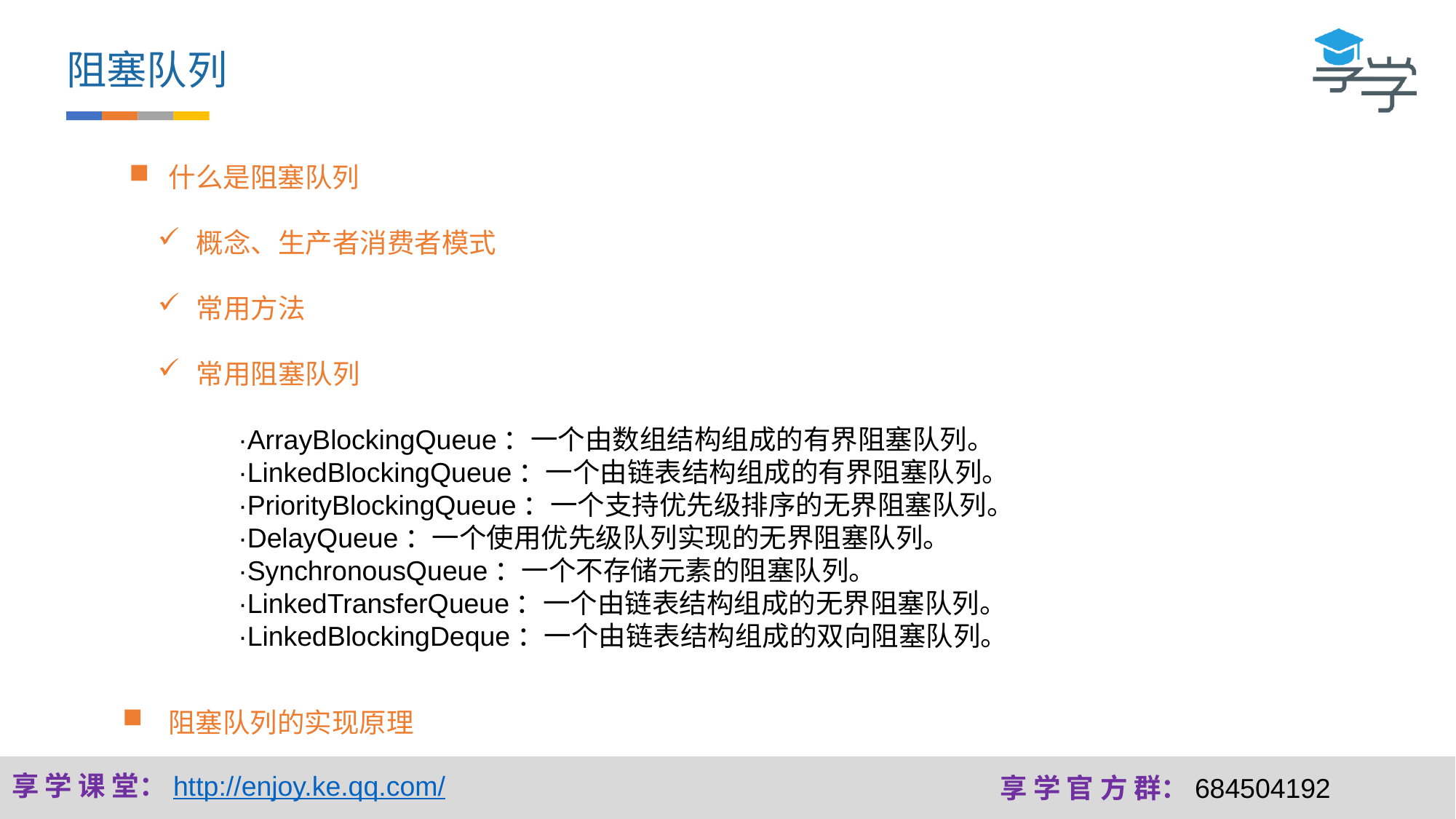

阻塞队列

  什么是阻塞队列

 概念、生产者消费者模式

 常用方法

 常用阻塞队列

·ArrayBlockingQueue：一个由数组结构组成的有界阻塞队列。
·LinkedBlockingQueue：一个由链表结构组成的有界阻塞队列。
·PriorityBlockingQueue：一个支持优先级排序的无界阻塞队列。
·DelayQueue：一个使用优先级队列实现的无界阻塞队列。
·SynchronousQueue：一个不存储元素的阻塞队列。
·LinkedTransferQueue：一个由链表结构组成的无界阻塞队列。
·LinkedBlockingDeque：一个由链表结构组成的双向阻塞队列。

   阻塞队列的实现原理